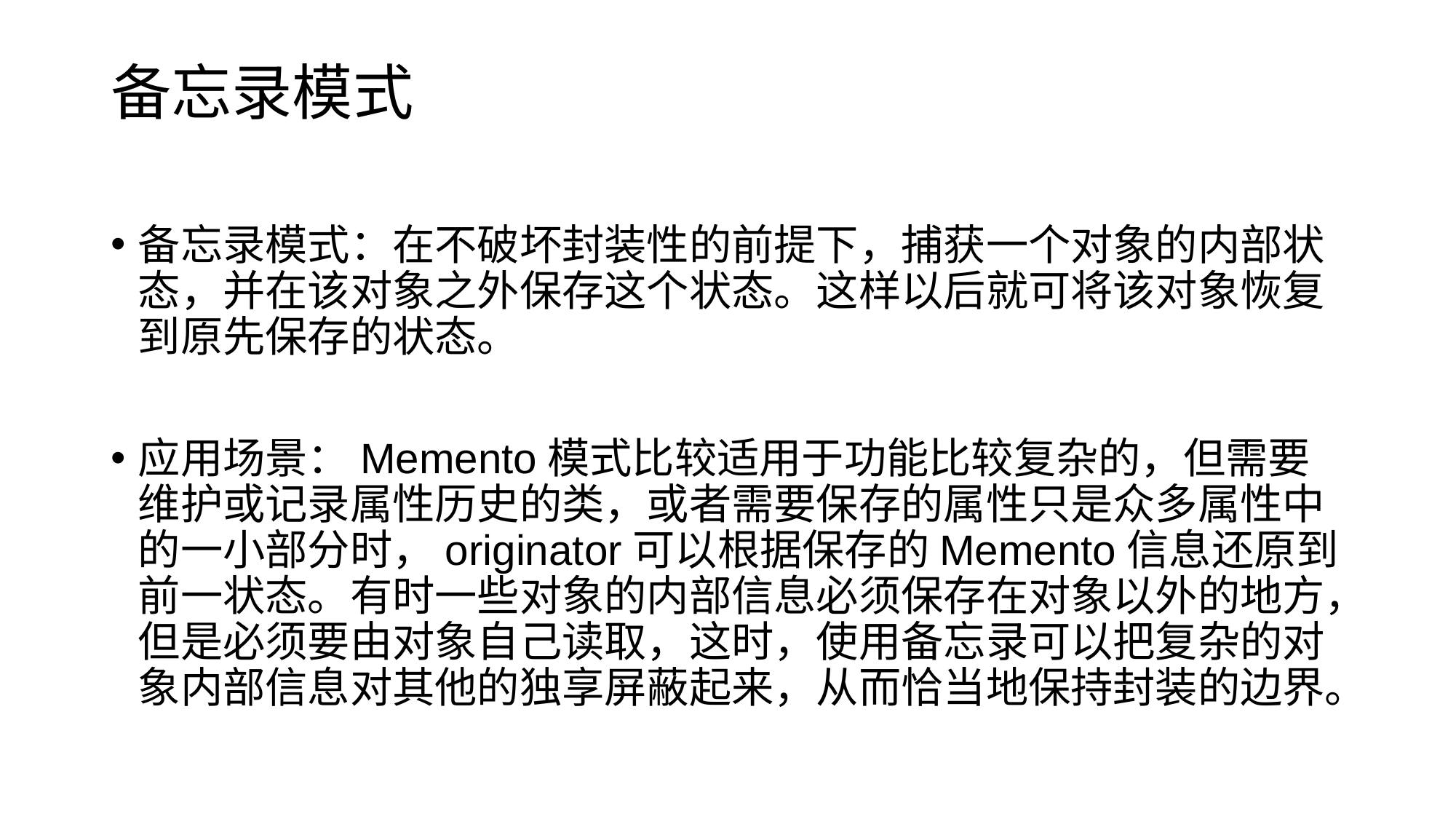

# 备忘录模式
备忘录模式：在不破坏封装性的前提下，捕获一个对象的内部状态，并在该对象之外保存这个状态。这样以后就可将该对象恢复到原先保存的状态。

应用场景：Memento模式比较适用于功能比较复杂的，但需要维护或记录属性历史的类，或者需要保存的属性只是众多属性中的一小部分时，originator可以根据保存的Memento信息还原到前一状态。有时一些对象的内部信息必须保存在对象以外的地方，但是必须要由对象自己读取，这时，使用备忘录可以把复杂的对象内部信息对其他的独享屏蔽起来，从而恰当地保持封装的边界。